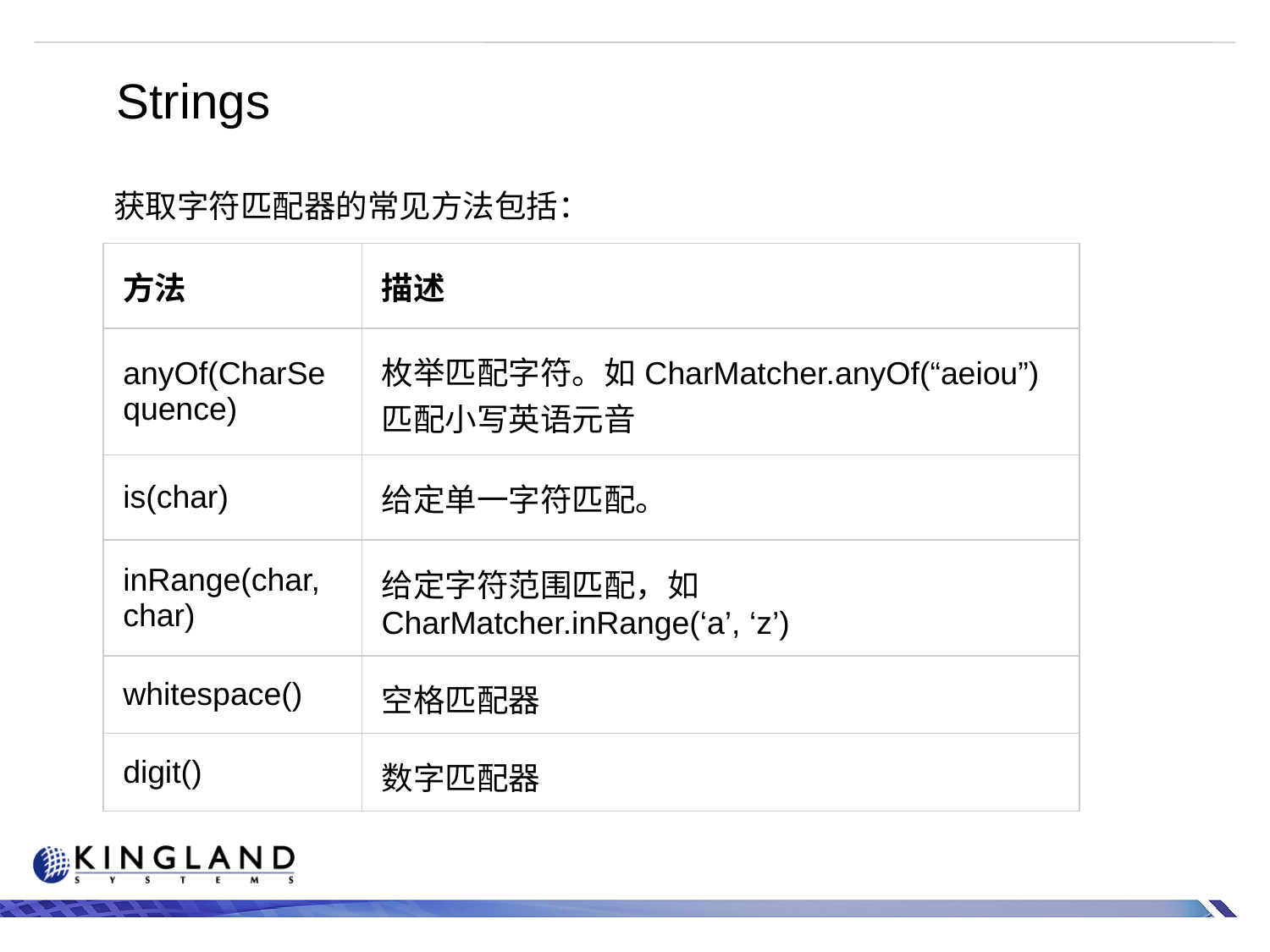

Strings
获取字符匹配器的常见方法包括：
| 方法 | 描述 |
| --- | --- |
| anyOf(CharSequence) | 枚举匹配字符。如CharMatcher.anyOf(“aeiou”)匹配小写英语元音 |
| is(char) | 给定单一字符匹配。 |
| inRange(char, char) | 给定字符范围匹配，如CharMatcher.inRange(‘a’, ‘z’) |
| whitespace() | 空格匹配器 |
| digit() | 数字匹配器 |